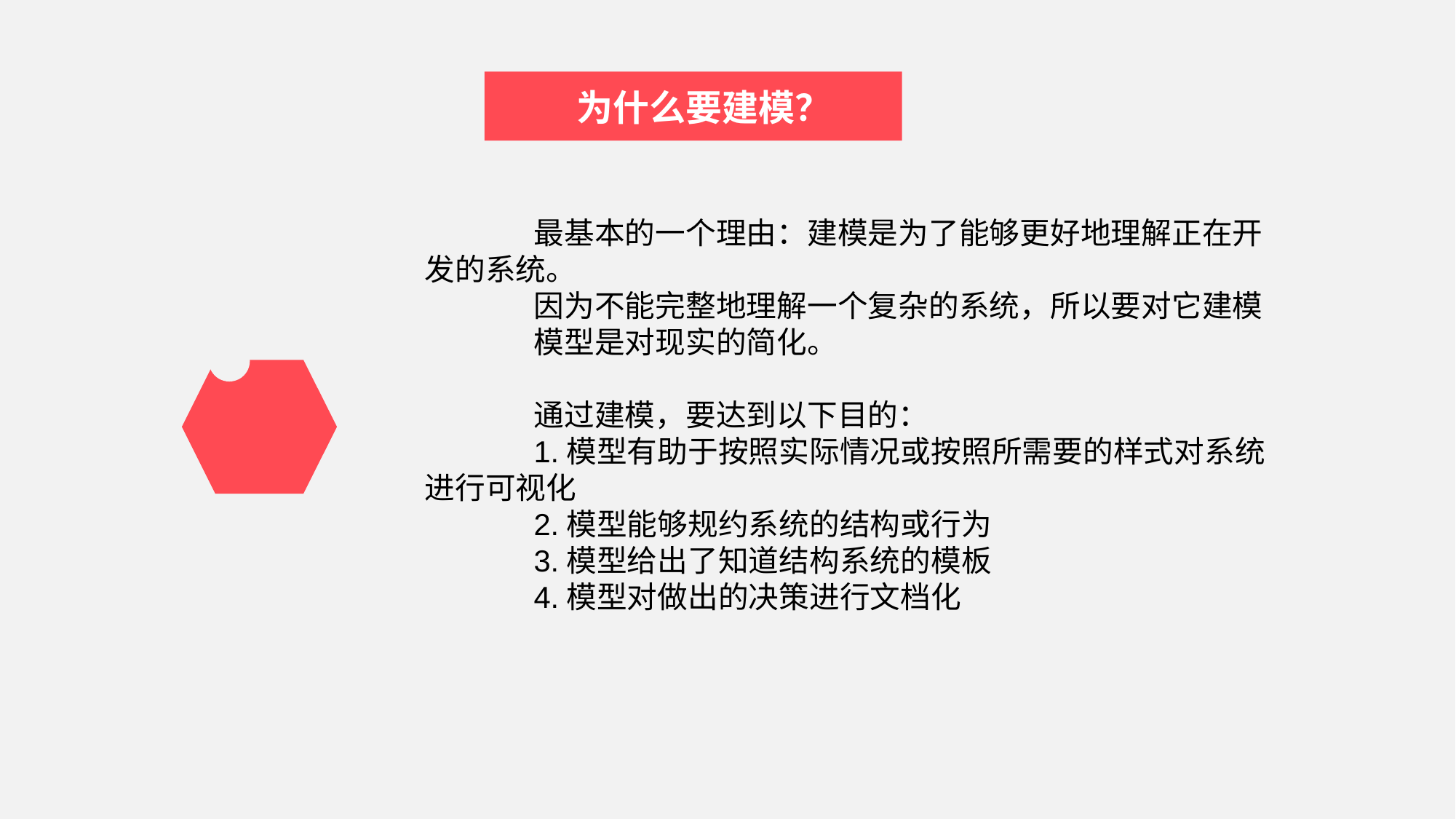

为什么要建模？
	最基本的一个理由：建模是为了能够更好地理解正在开发的系统。
	因为不能完整地理解一个复杂的系统，所以要对它建模
	模型是对现实的简化。

	通过建模，要达到以下目的：
	1.模型有助于按照实际情况或按照所需要的样式对系统进行可视化
	2.模型能够规约系统的结构或行为
	3.模型给出了知道结构系统的模板
	4.模型对做出的决策进行文档化